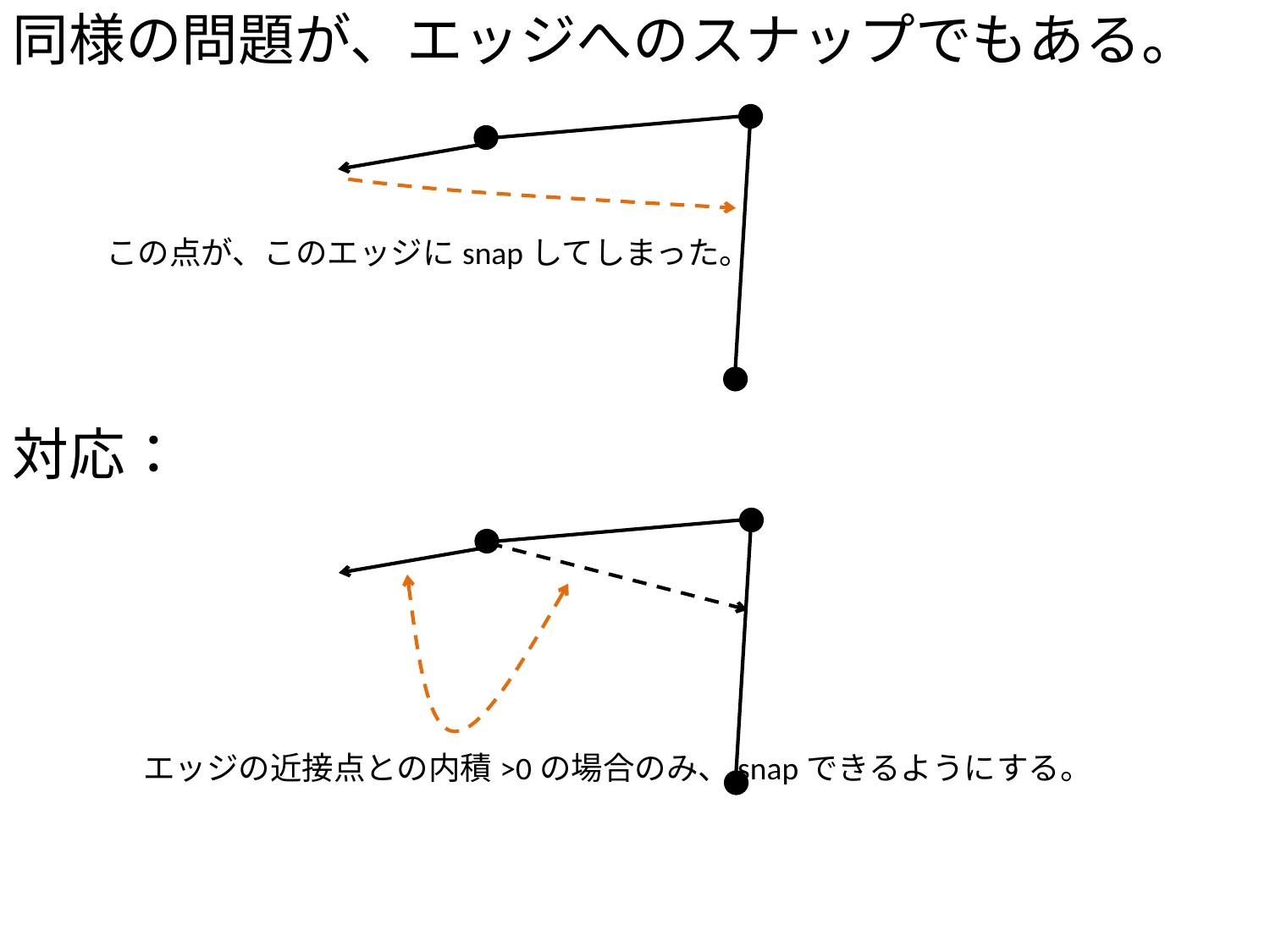

同様の問題が、エッジへのスナップでもある。

この点が、このエッジにsnapしてしまった。

対応：

エッジの近接点との内積>0の場合のみ、snapできるようにする。